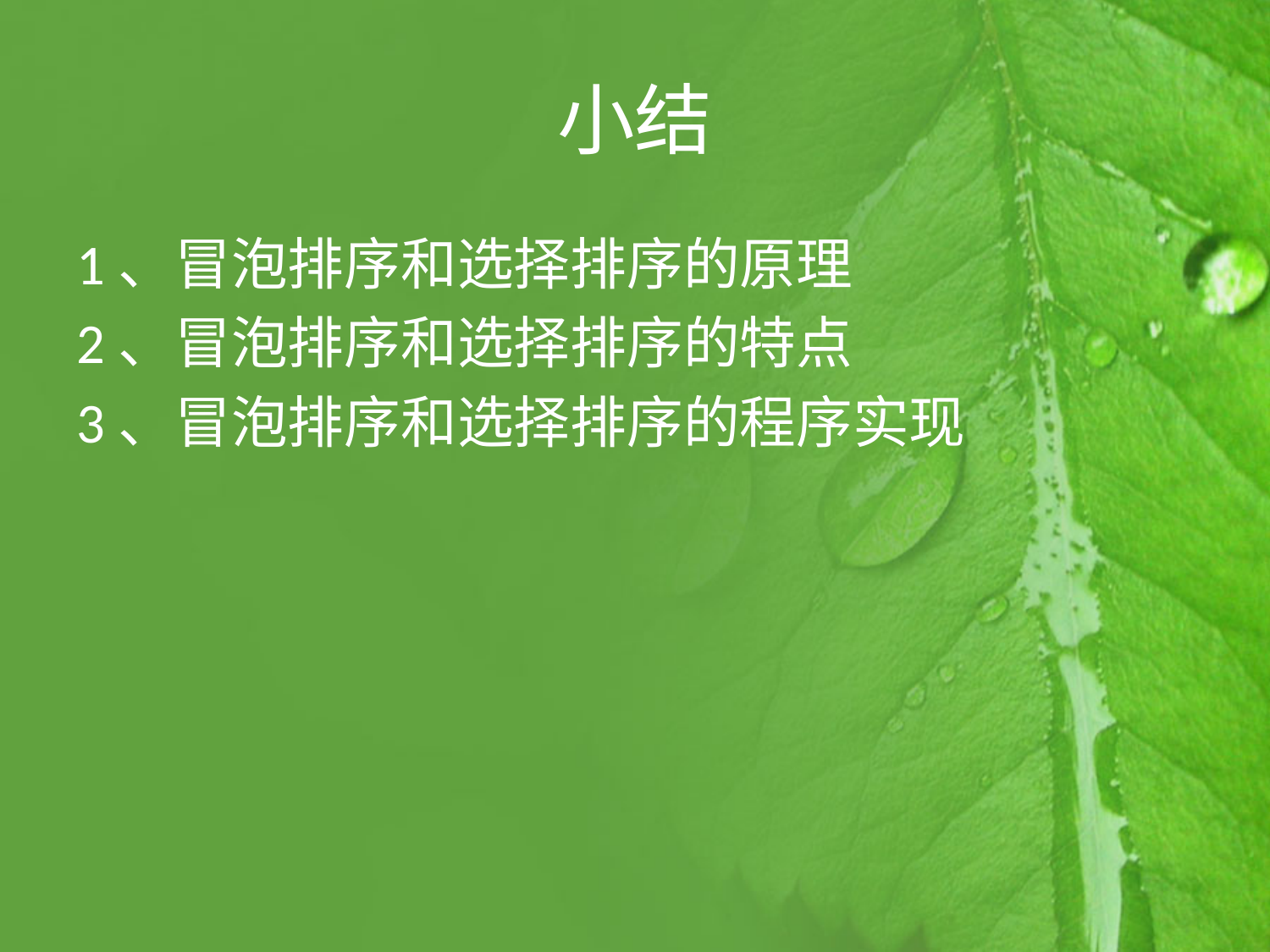

# 小结
1、冒泡排序和选择排序的原理
2、冒泡排序和选择排序的特点
3、冒泡排序和选择排序的程序实现